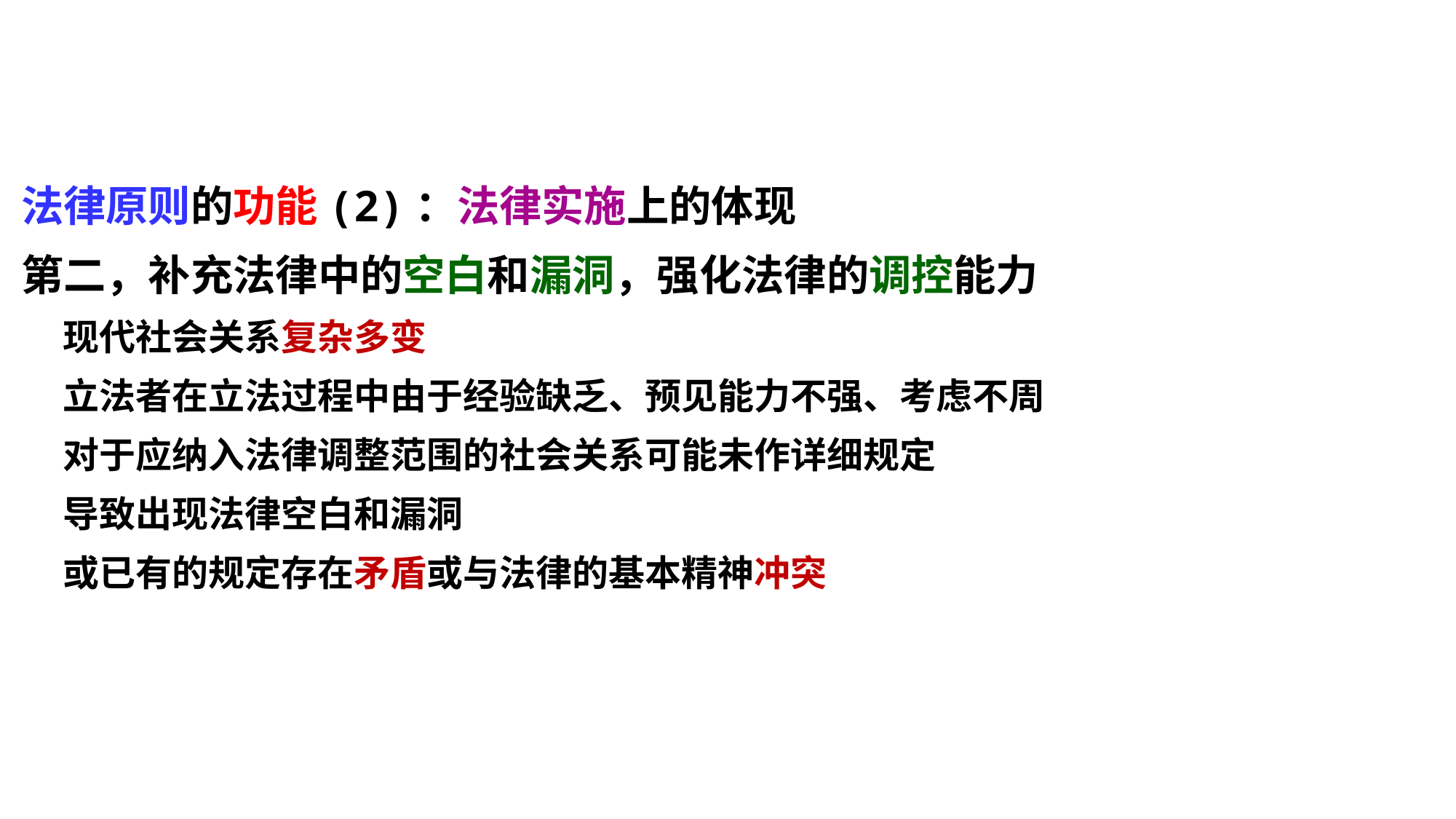

法律原则的功能(2)：法律实施上的体现
第二，补充法律中的空白和漏洞，强化法律的调控能力
    现代社会关系复杂多变
    立法者在立法过程中由于经验缺乏、预见能力不强、考虑不周
    对于应纳入法律调整范围的社会关系可能未作详细规定
    导致出现法律空白和漏洞
    或已有的规定存在矛盾或与法律的基本精神冲突